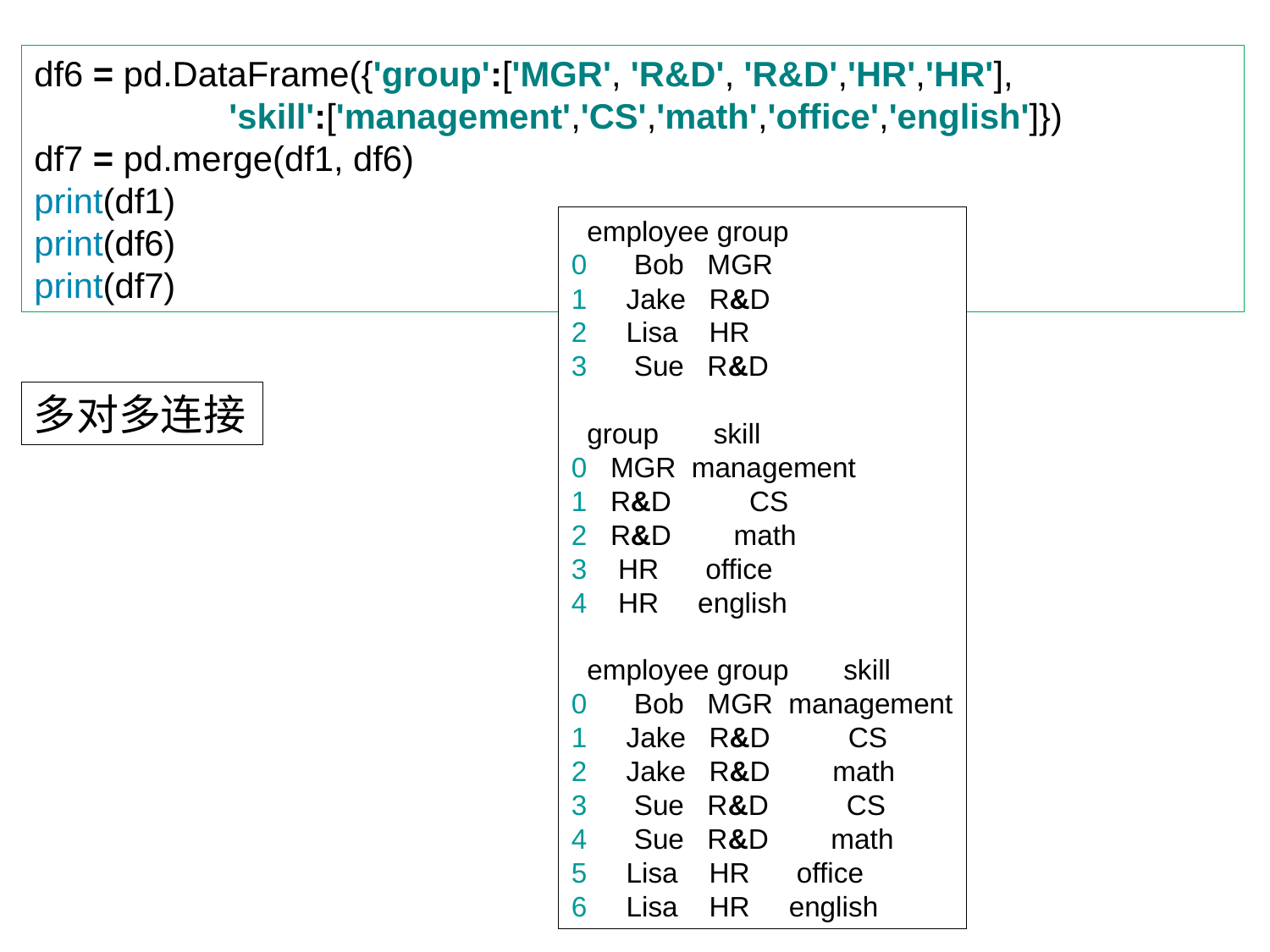

df6 = pd.DataFrame({'group':['MGR', 'R&D', 'R&D','HR','HR'],
                    'skill':['management','CS','math','office','english']})
df7 = pd.merge(df1, df6)
print(df1)
print(df6)
print(df7)
#
  employee group
0      Bob   MGR
1     Jake   R&D
2     Lisa    HR
3      Sue   R&D
  group       skill
0   MGR  management
1   R&D          CS
2   R&D        math
3    HR      office
4    HR     english
  employee group       skill
0      Bob   MGR  management
1     Jake   R&D          CS
2     Jake   R&D        math
3      Sue   R&D          CS
4      Sue   R&D        math
5     Lisa    HR      office
6     Lisa    HR     english
多对多连接
79